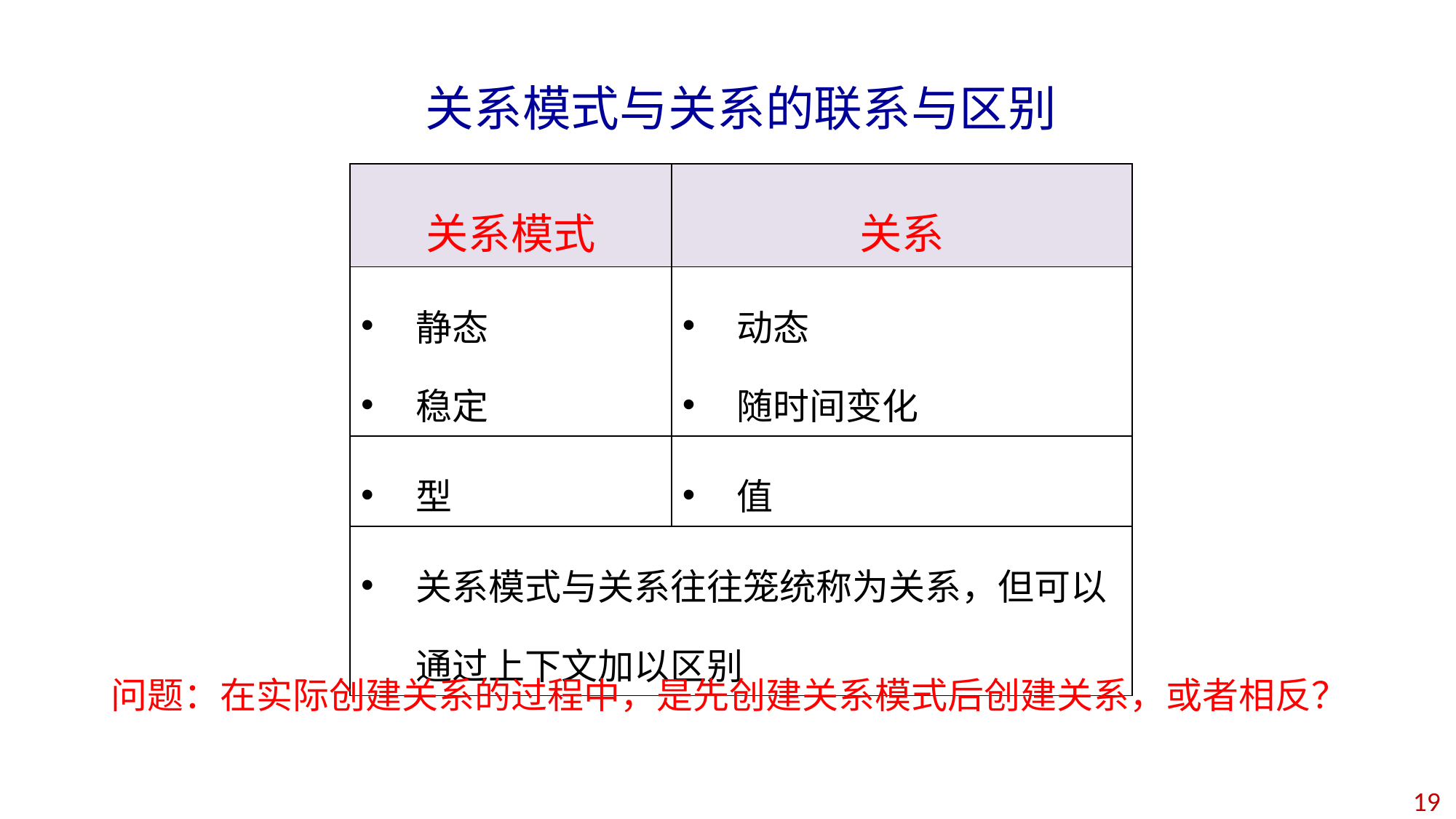

关系模式与关系的联系与区别
| 关系模式 | 关系 |
| --- | --- |
| 静态 稳定 | 动态 随时间变化 |
| 型 | 值 |
| 关系模式与关系往往笼统称为关系，但可以通过上下文加以区别 |  |
问题：在实际创建关系的过程中，是先创建关系模式后创建关系，或者相反？
19